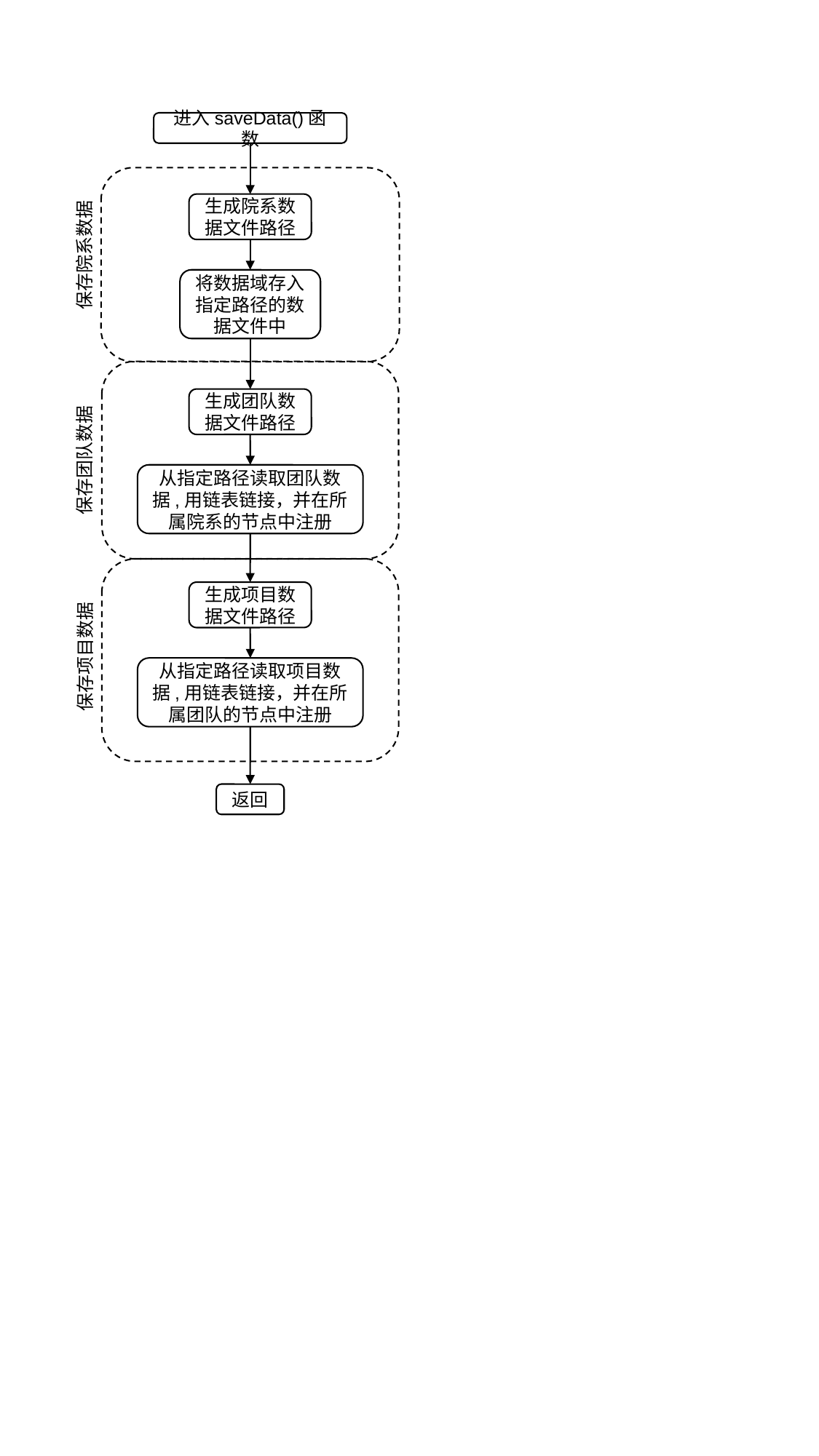

进入saveData()函数

生成院系数据文件路径
保存院系数据
将数据域存入指定路径的数据文件中

生成团队数据文件路径
保存团队数据
从指定路径读取团队数据,用链表链接，并在所属院系的节点中注册

生成项目数据文件路径
保存项目数据
从指定路径读取项目数据,用链表链接，并在所属团队的节点中注册
返回